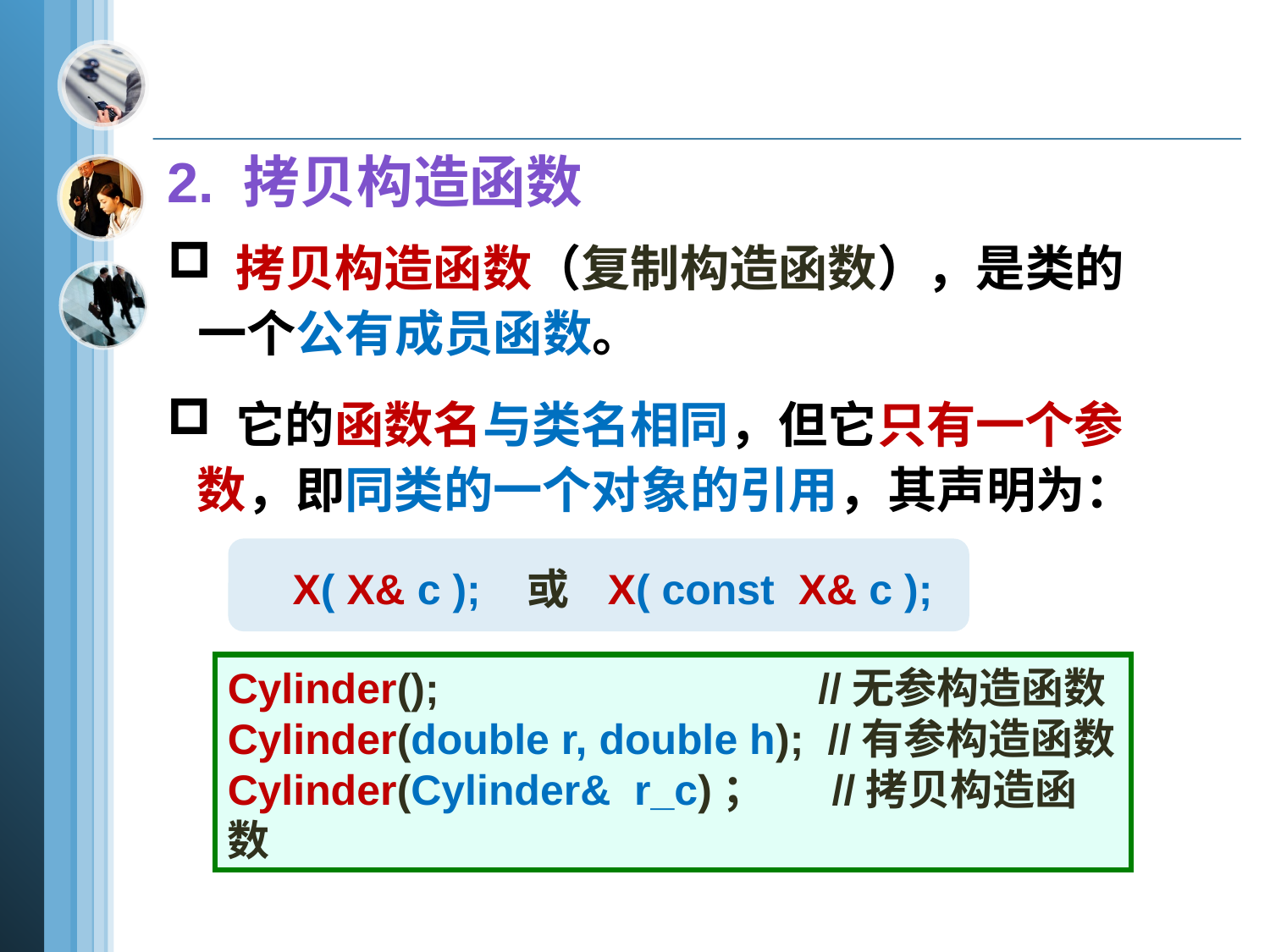

2. 拷贝构造函数

 拷贝构造函数（复制构造函数），是类的一个公有成员函数。
 它的函数名与类名相同，但它只有一个参数，即同类的一个对象的引用，其声明为：
    X( X& c );   或   X( const  X& c );
Cylinder();			       //无参构造函数
Cylinder(double r, double h);  //有参构造函数
Cylinder(Cylinder&  r_c)；      //拷贝构造函数